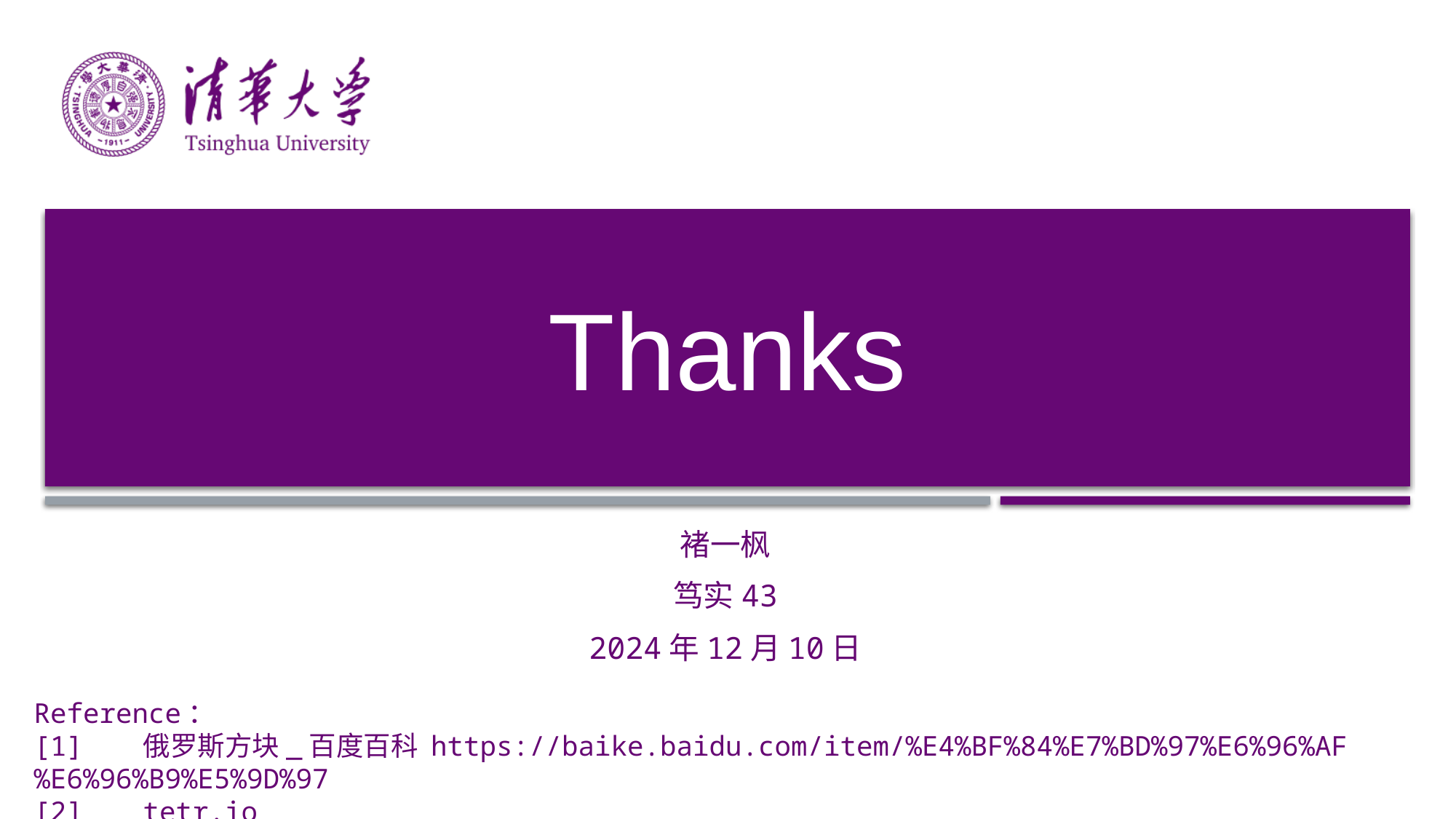

# Thanks
褚一枫
笃实43
2024年12月10日
Reference：
[1]	俄罗斯方块_百度百科 https://baike.baidu.com/item/%E4%BF%84%E7%BD%97%E6%96%AF%E6%96%B9%E5%9D%97
[2]	tetr.io